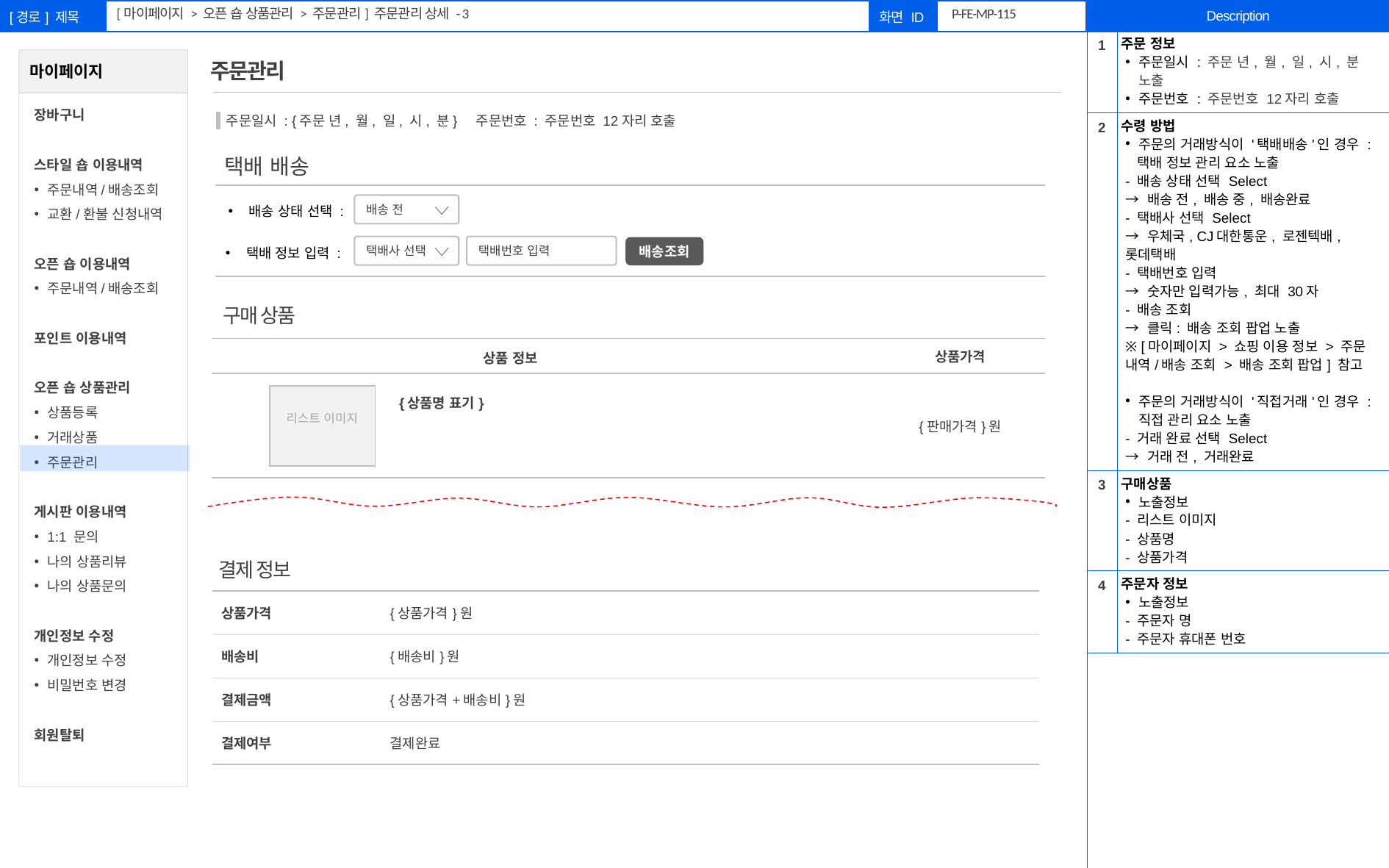

[마이페이지 > 오픈 숍 상품관리 > 주문관리] 주문관리 상세 - 3
# P-FE-MP-115
| 1 | 주문 정보 주문일시 : 주문 년, 월, 일, 시, 분 노출 주문번호 : 주문번호 12자리 호출 |
| --- | --- |
| 2 | 수령 방법 주문의 거래방식이 '택배배송'인 경우 : 택배 정보 관리 요소 노출 - 배송 상태 선택 Select → 배송 전, 배송 중, 배송완료 - 택배사 선택 Select → 우체국, CJ대한통운, 로젠텍배, 롯데택배 - 택배번호 입력 → 숫자만 입력가능, 최대 30자 - 배송 조회 → 클릭: 배송 조회 팝업 노출 ※ [마이페이지 > 쇼핑 이용 정보 > 주문 내역/배송 조회 > 배송 조회 팝업] 참고 주문의 거래방식이 '직접거래'인 경우 : 직접 관리 요소 노출 - 거래 완료 선택 Select → 거래 전, 거래완료 |
| 3 | 구매상품 노출정보 - 리스트 이미지 - 상품명 - 상품가격 |
| 4 | 주문자 정보 노출정보 - 주문자 명 - 주문자 휴대폰 번호 |
|  |  |
주문관리
주문일시 : {주문 년, 월, 일, 시, 분}    주문번호 : 주문번호 12자리 호출
택배 배송
|  |
| --- |
배송 상태 선택 :
배송 전

택배 정보 입력 :
택배번호 입력
택배사 선택

배송조회
구매 상품
|  | 상품 정보 |  |  | 상품가격 |
| --- | --- | --- | --- | --- |
|  | {상품명 표기} |  |  | {판매가격}원 |
|  |
| --- |
리스트 이미지

결제 정보
| 상품가격 | {상품가격}원 |
| --- | --- |
| 배송비 | {배송비}원 |
| 결제금액 | {상품가격+배송비}원 |
| 결제여부 | 결제완료 |